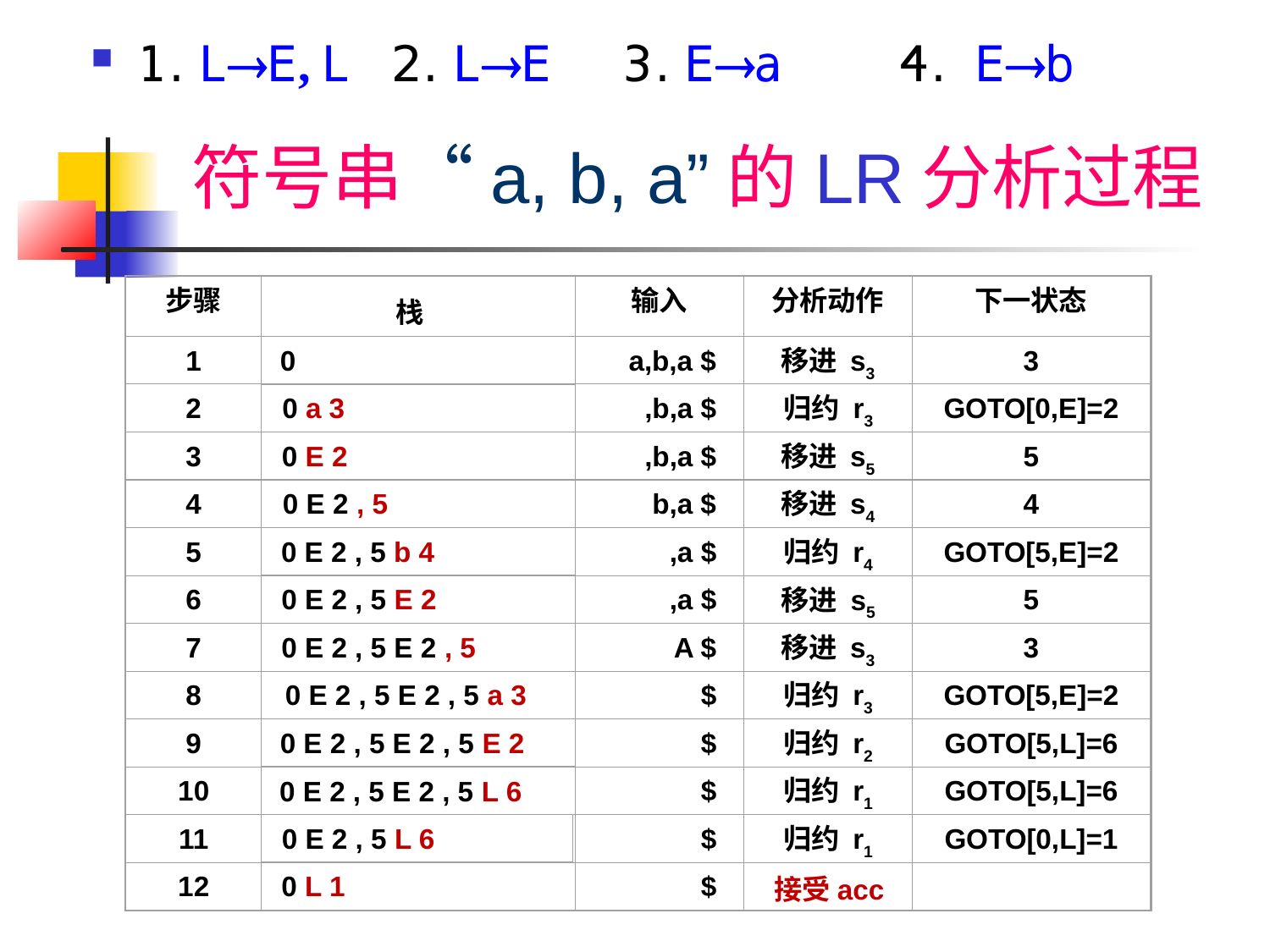

1. L→E, L 	2. L→E     3. E→a	4.  E→b
符号串“a, b, a”的LR分析过程

步骤

输入

分析动作

下一状态

栈

1

0

a,b,a $

移进 s3

3

2

0 a 3

,b,a $

归约 r3

GOTO[0,E]=2

3

 0 E 2

,b,a $

移进 s5

5

4

b,a $

移进 s4

4

0 E 2 , 5

5

,a $

归约 r4

GOTO[5,E]=2

0 E 2 , 5 b 4

6

,a $

移进 s5

5

0 E 2 , 5 E 2

7

0 E 2 , 5 E 2 , 5

A $

移进 s3

3

8

0 E 2 , 5 E 2 , 5 a 3

$

归约 r3

GOTO[5,E]=2

9

0 E 2 , 5 E 2 , 5 E 2

$

归约 r2

GOTO[5,L]=6

10

$

归约 r1

GOTO[5,L]=6

0 E 2 , 5 E 2 , 5 L 6

11

0 E 2 , 5 L 6

$

归约 r1

GOTO[0,L]=1

12

0 L 1

$

接受acc